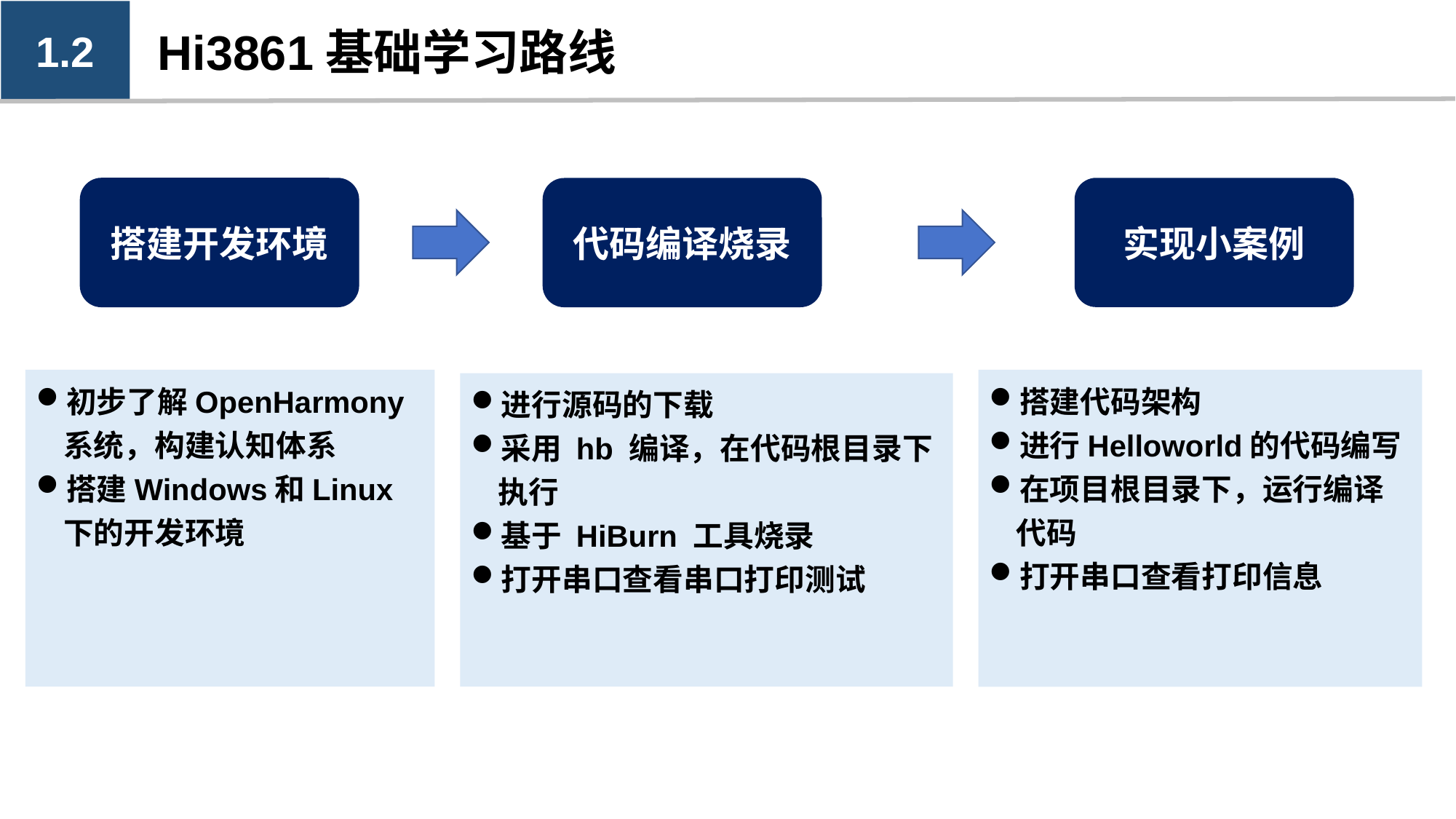

1.2
Hi3861基础学习路线
搭建开发环境
实现小案例
代码编译烧录

搭建代码架构
进行Helloworld的代码编写
在项目根目录下，运行编译代码
打开串口查看打印信息

初步了解OpenHarmony系统，构建认知体系
搭建Windows和Linux下的开发环境
进行源码的下载
采用 hb 编译，在代码根目录下执行
基于 HiBurn 工具烧录
打开串口查看串口打印测试